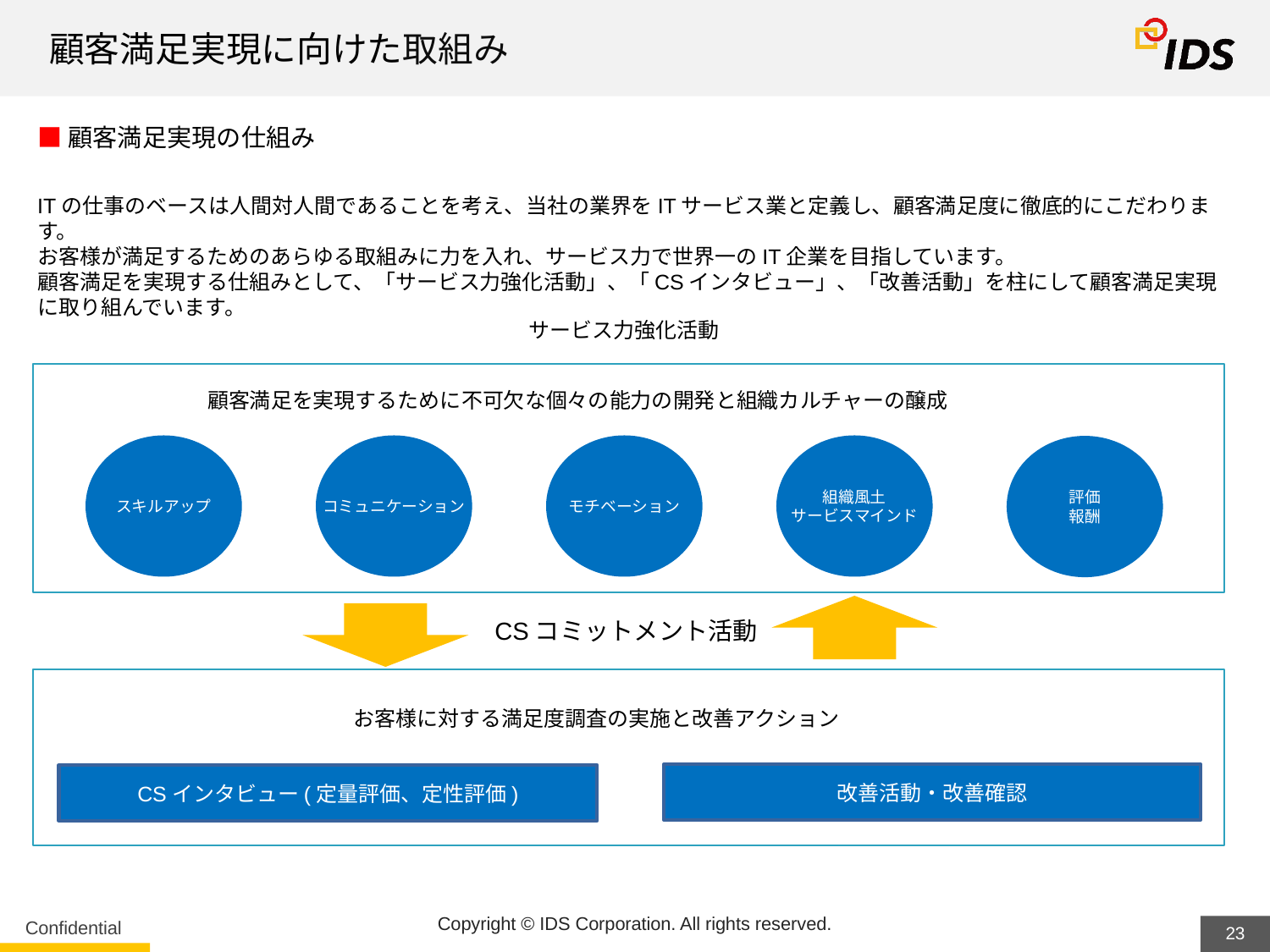

23
# 顧客満足実現に向けた取組み
■顧客満足実現の仕組み
ITの仕事のベースは人間対人間であることを考え、当社の業界をITサービス業と定義し、顧客満足度に徹底的にこだわります。
お客様が満足するためのあらゆる取組みに力を入れ、サービス力で世界一のIT企業を目指しています。
顧客満足を実現する仕組みとして、「サービス力強化活動」、「CSインタビュー」、「改善活動」を柱にして顧客満足実現に取り組んでいます。
サービス力強化活動

顧客満足を実現するために不可欠な個々の能力の開発と組織カルチャーの醸成
スキルアップ
コミュニケーション
モチベーション
組織風土
サービスマインド
評価
報酬

CSコミットメント活動

お客様に対する満足度調査の実施と改善アクション
改善活動・改善確認
CSインタビュー(定量評価、定性評価)